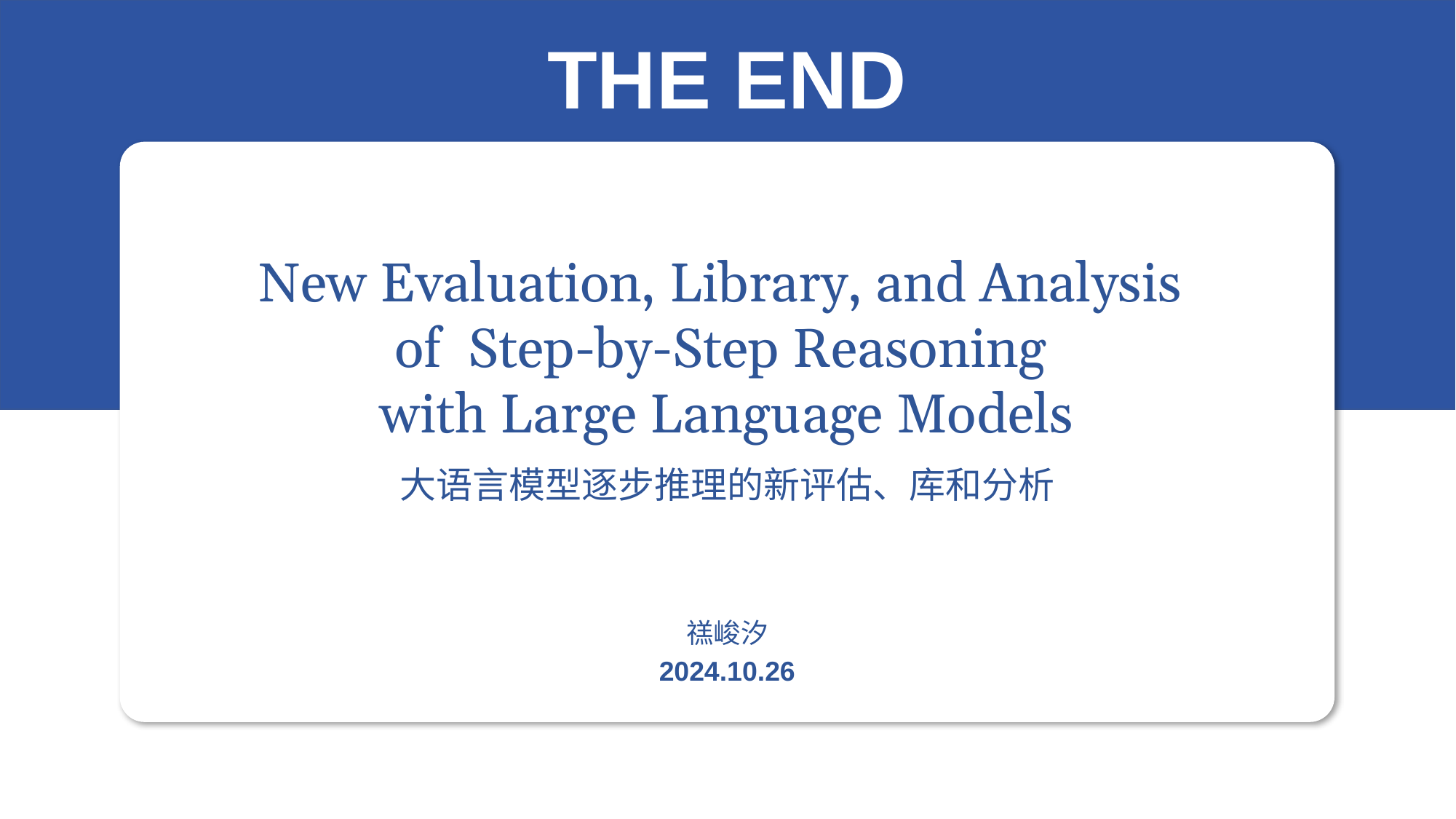

THE END

New Evaluation, Library, and Analysis
of  Step-by-Step Reasoning
with Large Language Models
大语言模型逐步推理的新评估、库和分析
禚峻汐
2024.10.26